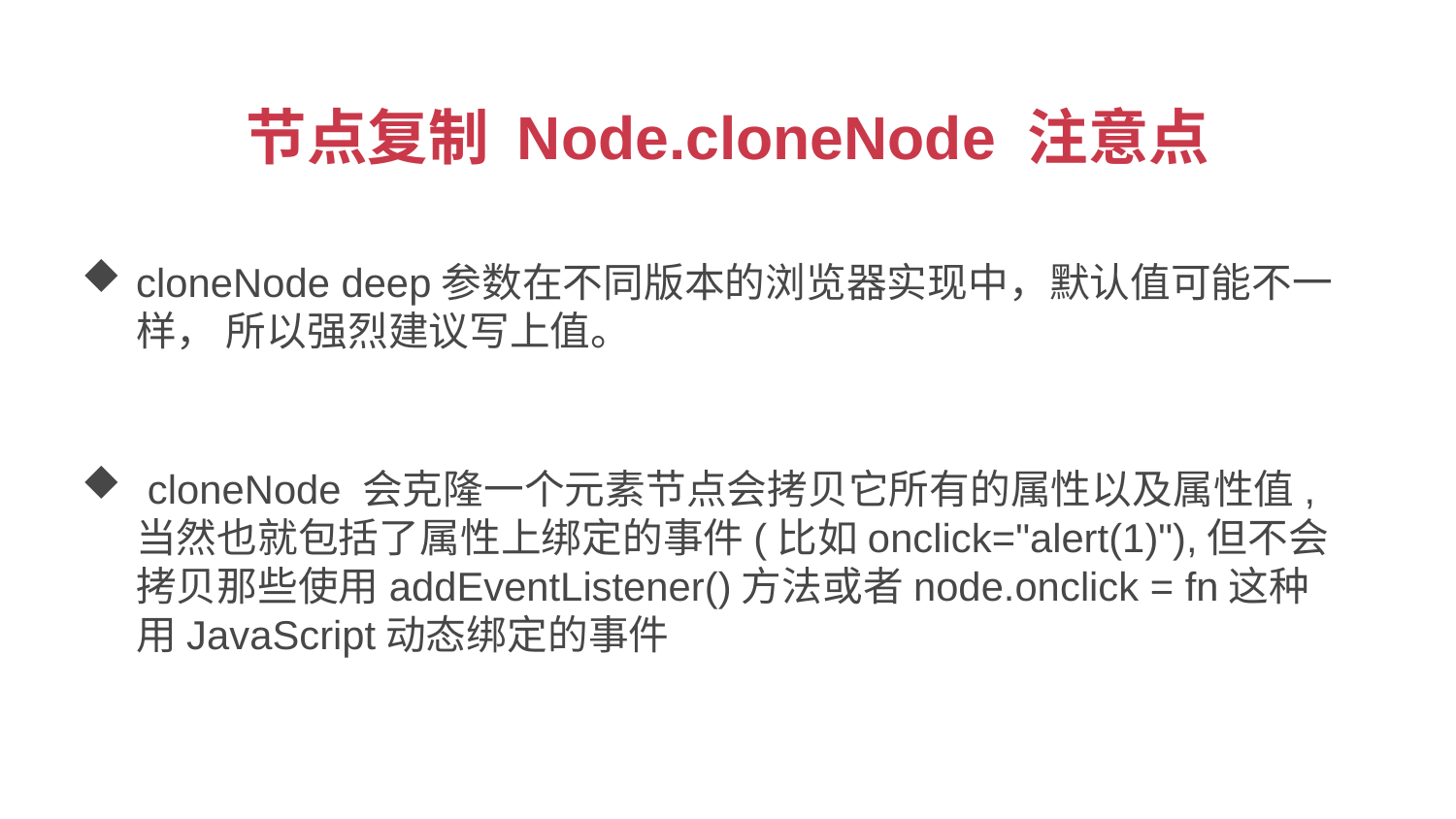

节点复制 Node.cloneNode 注意点
cloneNode deep参数在不同版本的浏览器实现中，默认值可能不一样， 所以强烈建议写上值。
 cloneNode 会克隆一个元素节点会拷贝它所有的属性以及属性值,当然也就包括了属性上绑定的事件(比如onclick="alert(1)"),但不会拷贝那些使用addEventListener()方法或者node.onclick = fn这种用JavaScript动态绑定的事件